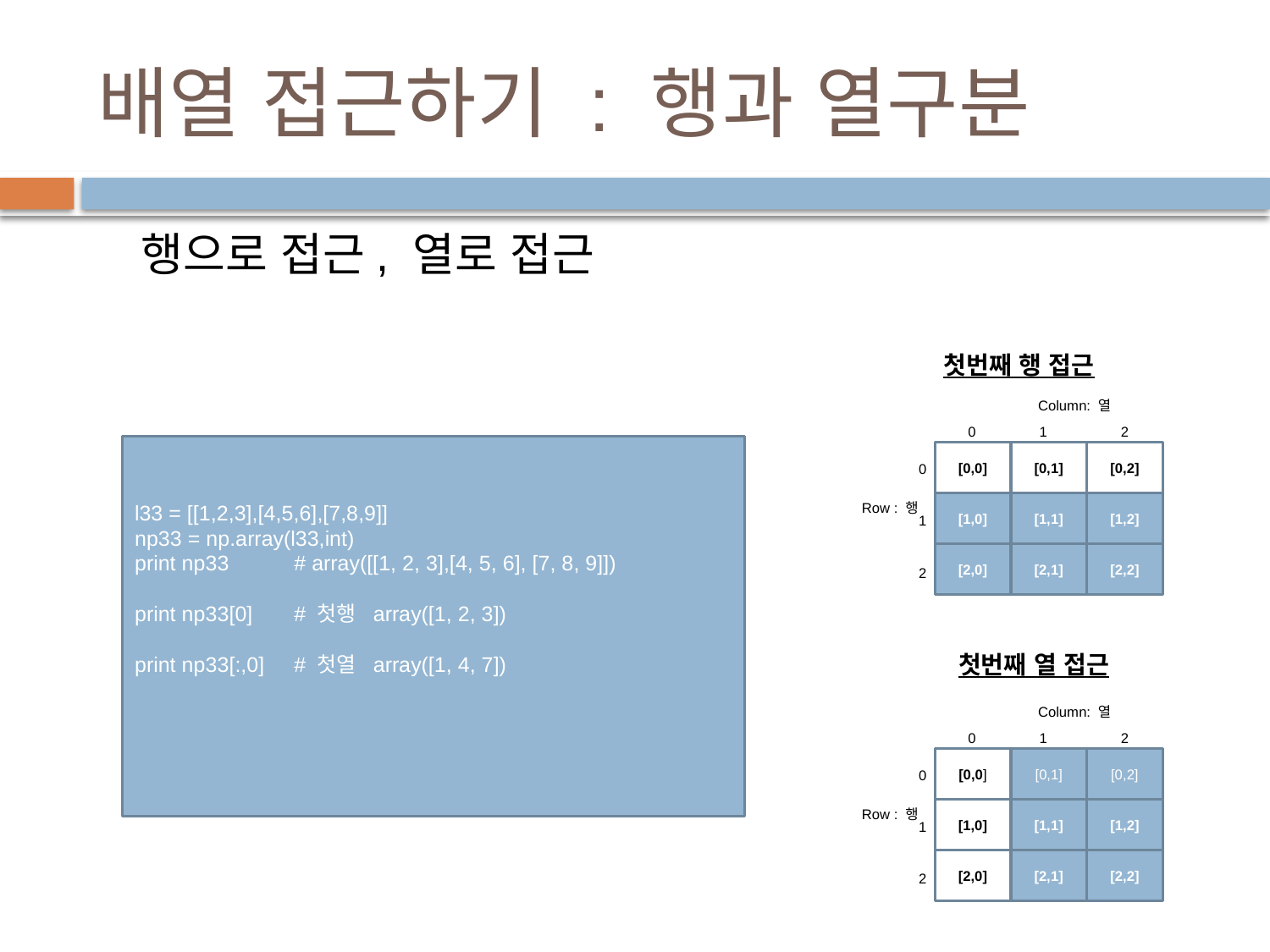

# 배열 접근하기 : 행과 열구분
행으로 접근, 열로 접근
첫번째 행 접근
Column: 열
0
1
2
[0,0]
[0,1]
[0,2]
[1,0]
[1,1]
[1,2]
[2,0]
[2,1]
[2,2]
0
Row : 행
1
2
l33 = [[1,2,3],[4,5,6],[7,8,9]]
np33 = np.array(l33,int)
print np33           # array([[1, 2, 3],[4, 5, 6], [7, 8, 9]])

print np33[0]       # 첫행  array([1, 2, 3])

print np33[:,0]     # 첫열  array([1, 4, 7])

첫번째 열 접근
Column: 열
0
1
2
[0,0]
[0,1]
[0,2]
[1,0]
[1,1]
[1,2]
[2,0]
[2,1]
[2,2]
0
Row : 행
1
2